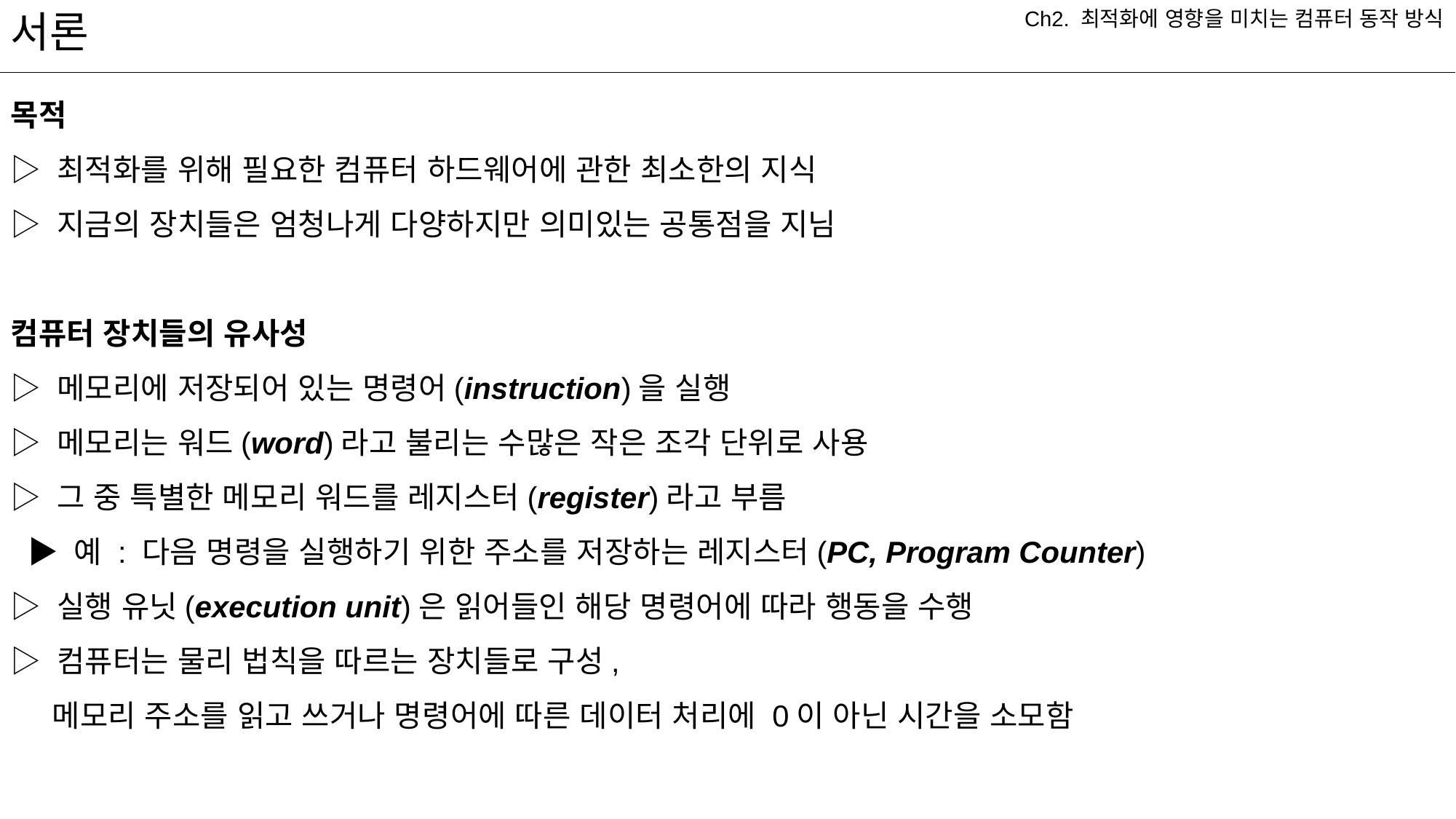

서론
Ch2. 최적화에 영향을 미치는 컴퓨터 동작 방식
목적
▷ 최적화를 위해 필요한 컴퓨터 하드웨어에 관한 최소한의 지식
▷ 지금의 장치들은 엄청나게 다양하지만 의미있는 공통점을 지님

컴퓨터 장치들의 유사성
▷ 메모리에 저장되어 있는 명령어(instruction)을 실행
▷ 메모리는 워드(word)라고 불리는 수많은 작은 조각 단위로 사용
▷ 그 중 특별한 메모리 워드를 레지스터(register)라고 부름
  ▶ 예 : 다음 명령을 실행하기 위한 주소를 저장하는 레지스터(PC, Program Counter)
▷ 실행 유닛(execution unit)은 읽어들인 해당 명령어에 따라 행동을 수행
▷ 컴퓨터는 물리 법칙을 따르는 장치들로 구성,
    메모리 주소를 읽고 쓰거나 명령어에 따른 데이터 처리에 0이 아닌 시간을 소모함